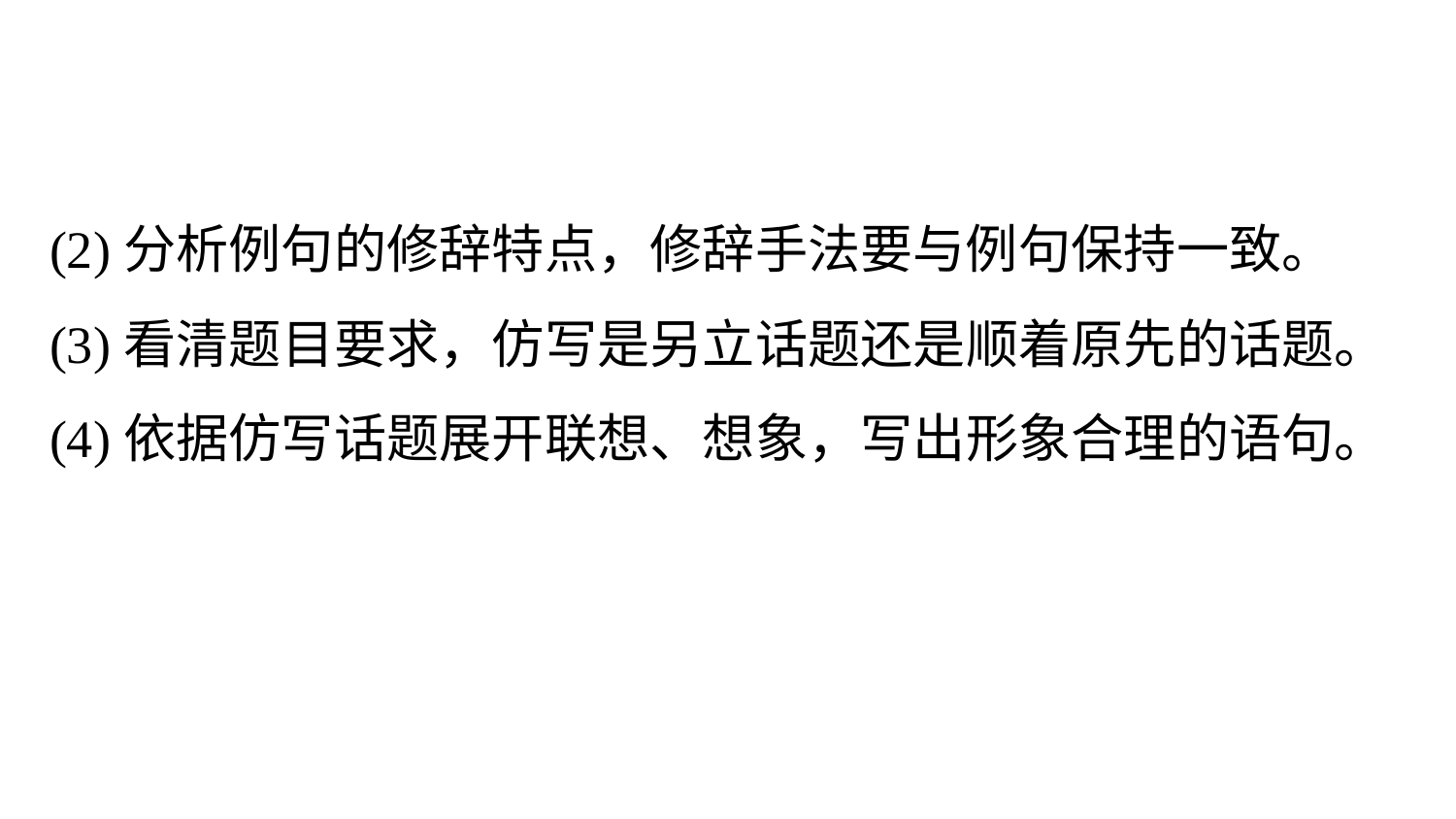

(2)分析例句的修辞特点，修辞手法要与例句保持一致。
(3)看清题目要求，仿写是另立话题还是顺着原先的话题。
(4)依据仿写话题展开联想、想象，写出形象合理的语句。